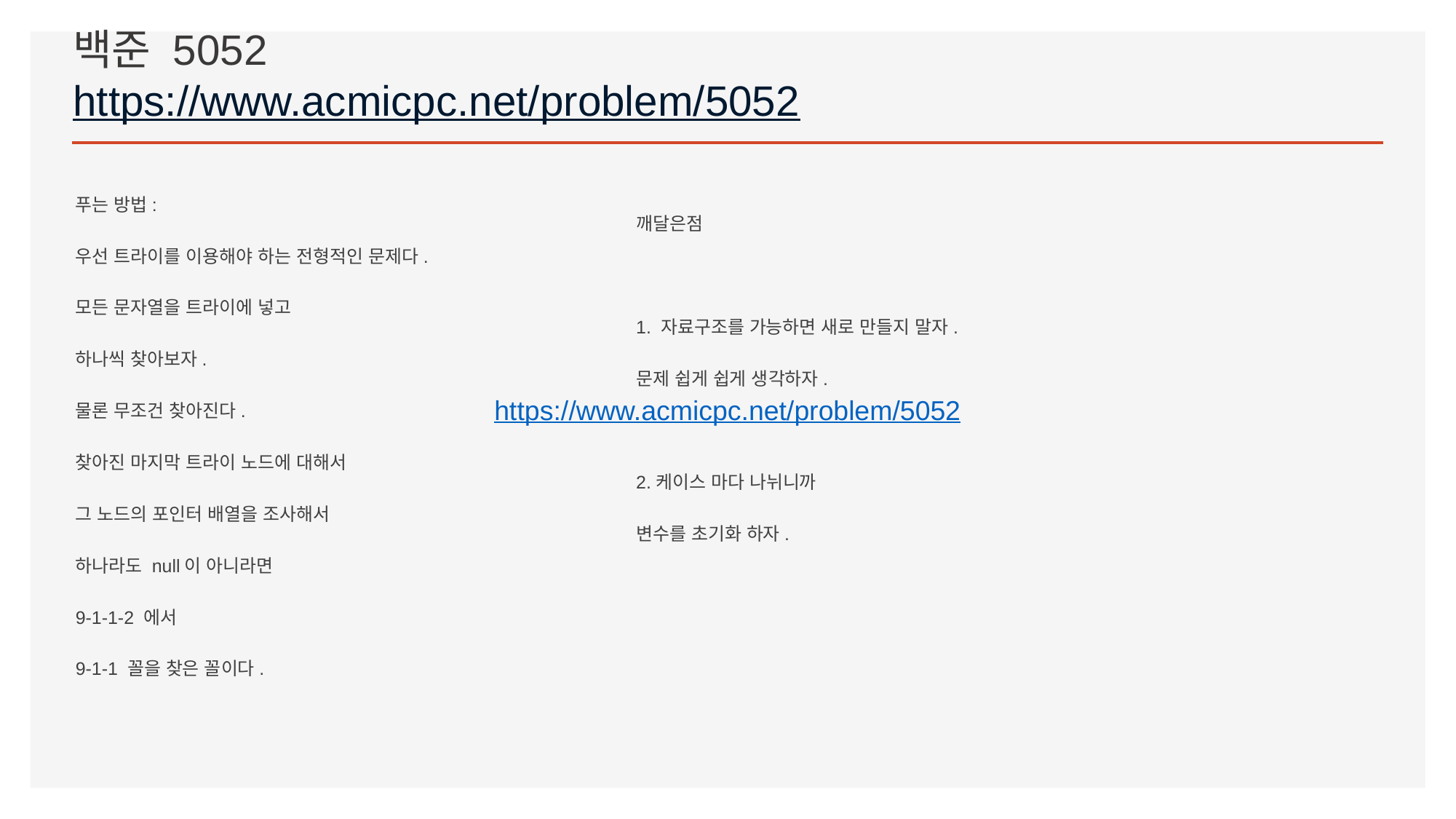

# 백준 5052 https://www.acmicpc.net/problem/5052
푸는 방법:
우선 트라이를 이용해야 하는 전형적인 문제다.
모든 문자열을 트라이에 넣고
하나씩 찾아보자.
물론 무조건 찾아진다.
찾아진 마지막 트라이 노드에 대해서
그 노드의 포인터 배열을 조사해서
하나라도 null이 아니라면
9-1-1-2 에서
9-1-1 꼴을 찾은 꼴이다.
깨달은점

1. 자료구조를 가능하면 새로 만들지 말자.
문제 쉽게 쉽게 생각하자.

2.케이스 마다 나뉘니까
변수를 초기화 하자.
https://www.acmicpc.net/problem/5052